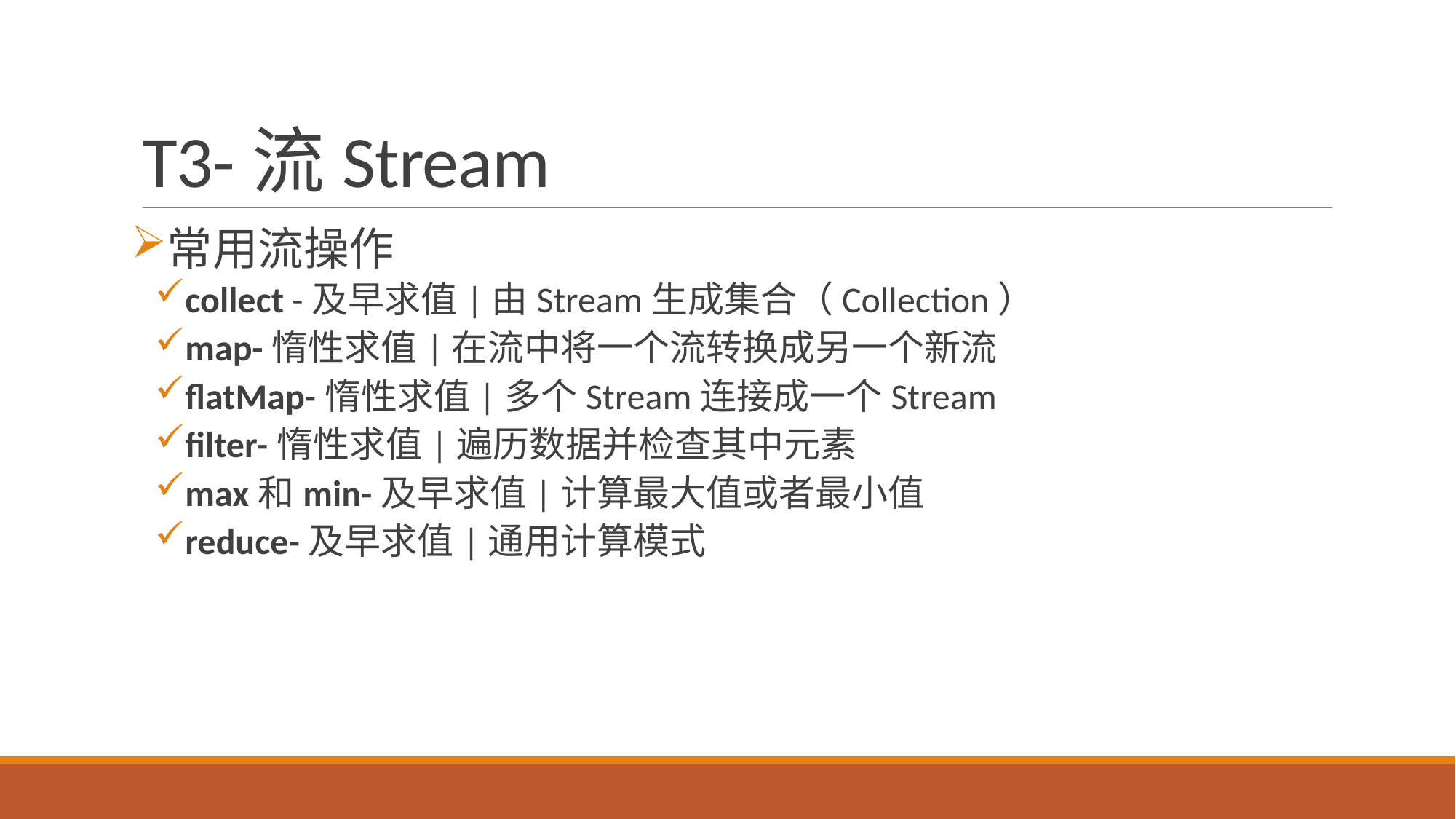

# T3-流Stream
常用流操作
collect -及早求值|由Stream生成集合（Collection）
map-惰性求值|在流中将一个流转换成另一个新流
flatMap-惰性求值|多个Stream连接成一个Stream
filter-惰性求值|遍历数据并检查其中元素
max和min-及早求值|计算最大值或者最小值
reduce-及早求值|通用计算模式